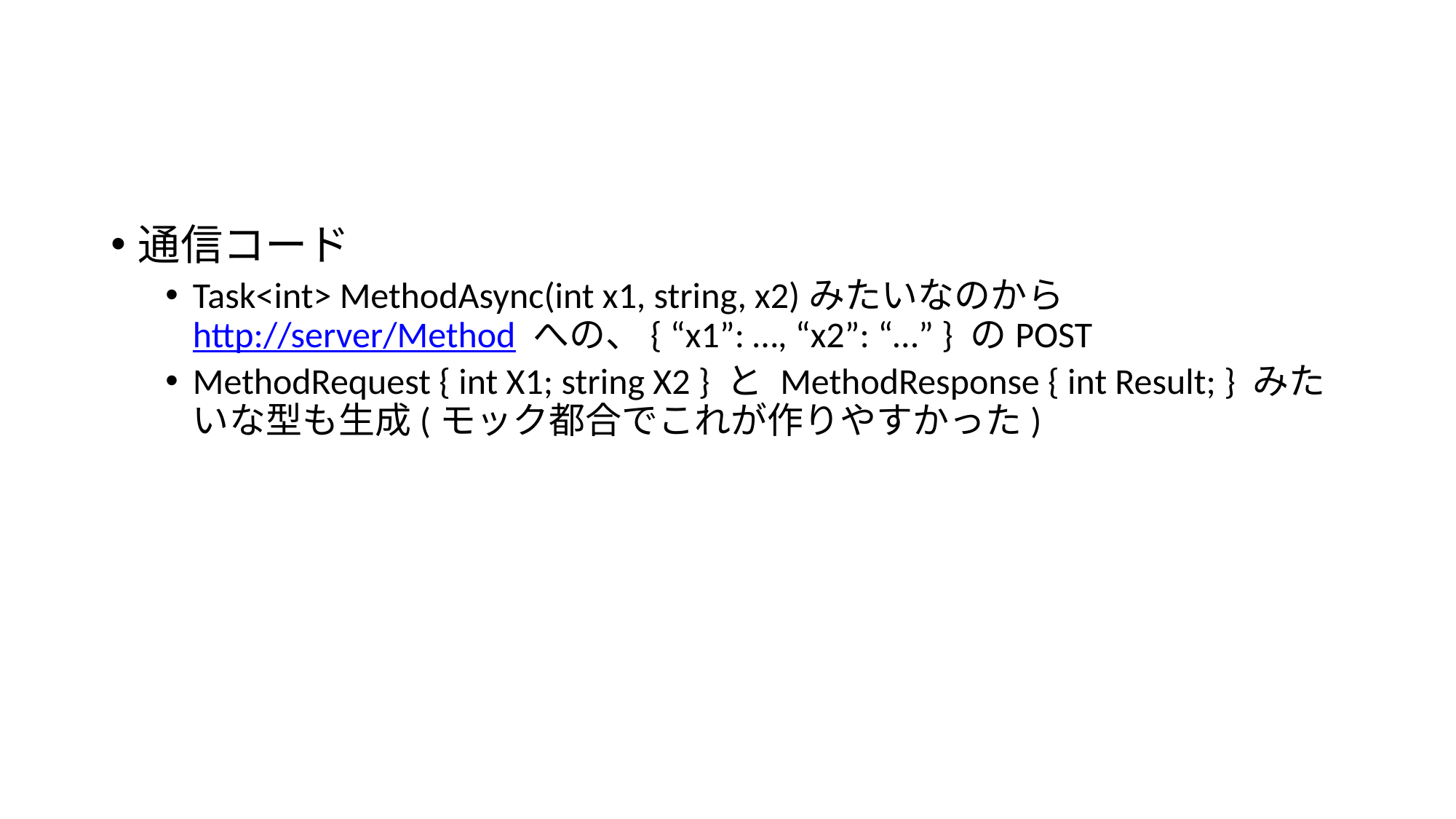

#
通信コード
Task<int> MethodAsync(int x1, string, x2)みたいなのから
http://server/Method への、{ “x1”: …, “x2”: “…” } のPOST
MethodRequest { int X1; string X2 } と MethodResponse { int Result; } みたいな型も生成(モック都合でこれが作りやすかった)